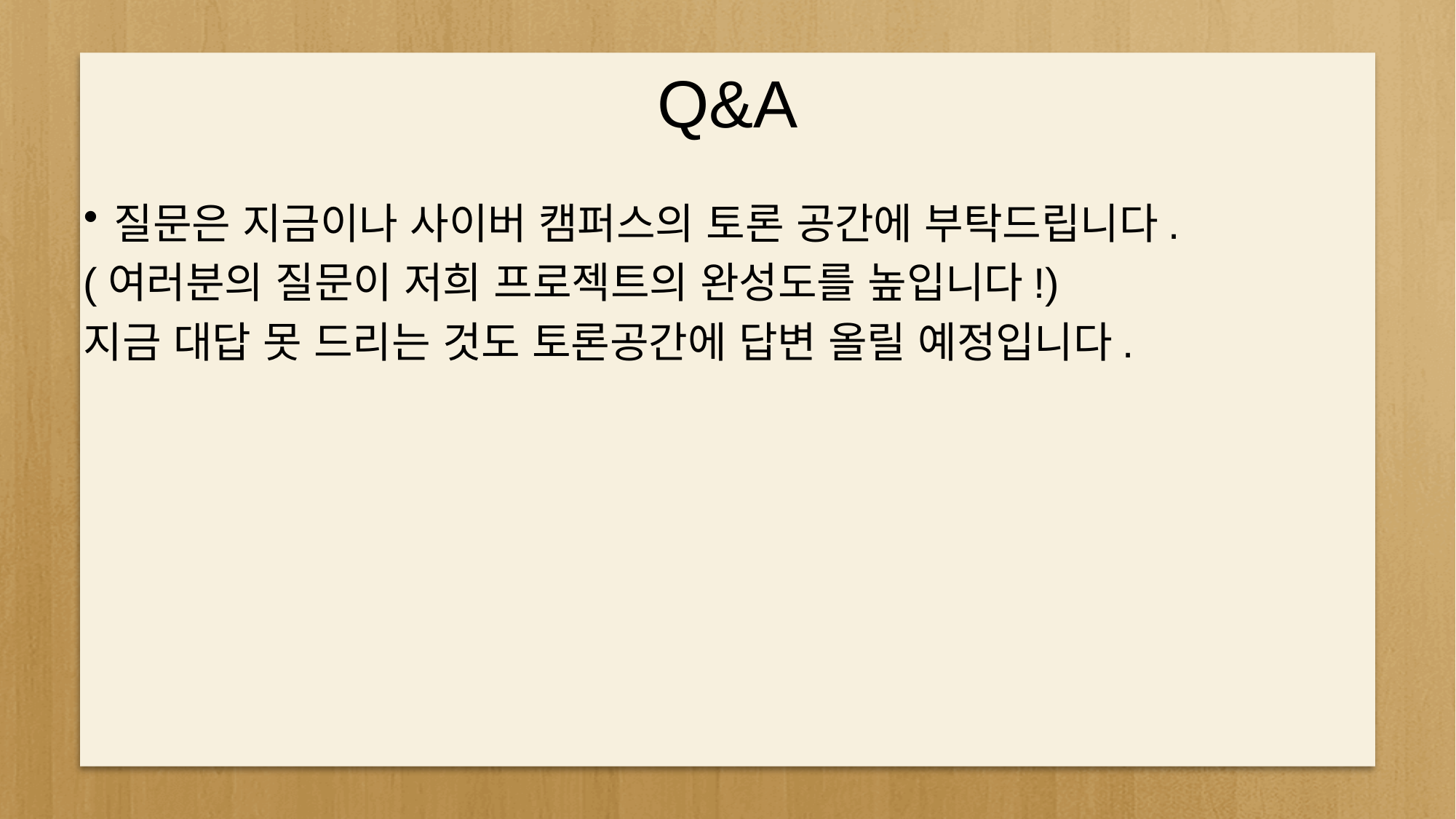

# Q&A
질문은 지금이나 사이버 캠퍼스의 토론 공간에 부탁드립니다.
(여러분의 질문이 저희 프로젝트의 완성도를 높입니다!)
지금 대답 못 드리는 것도 토론공간에 답변 올릴 예정입니다.